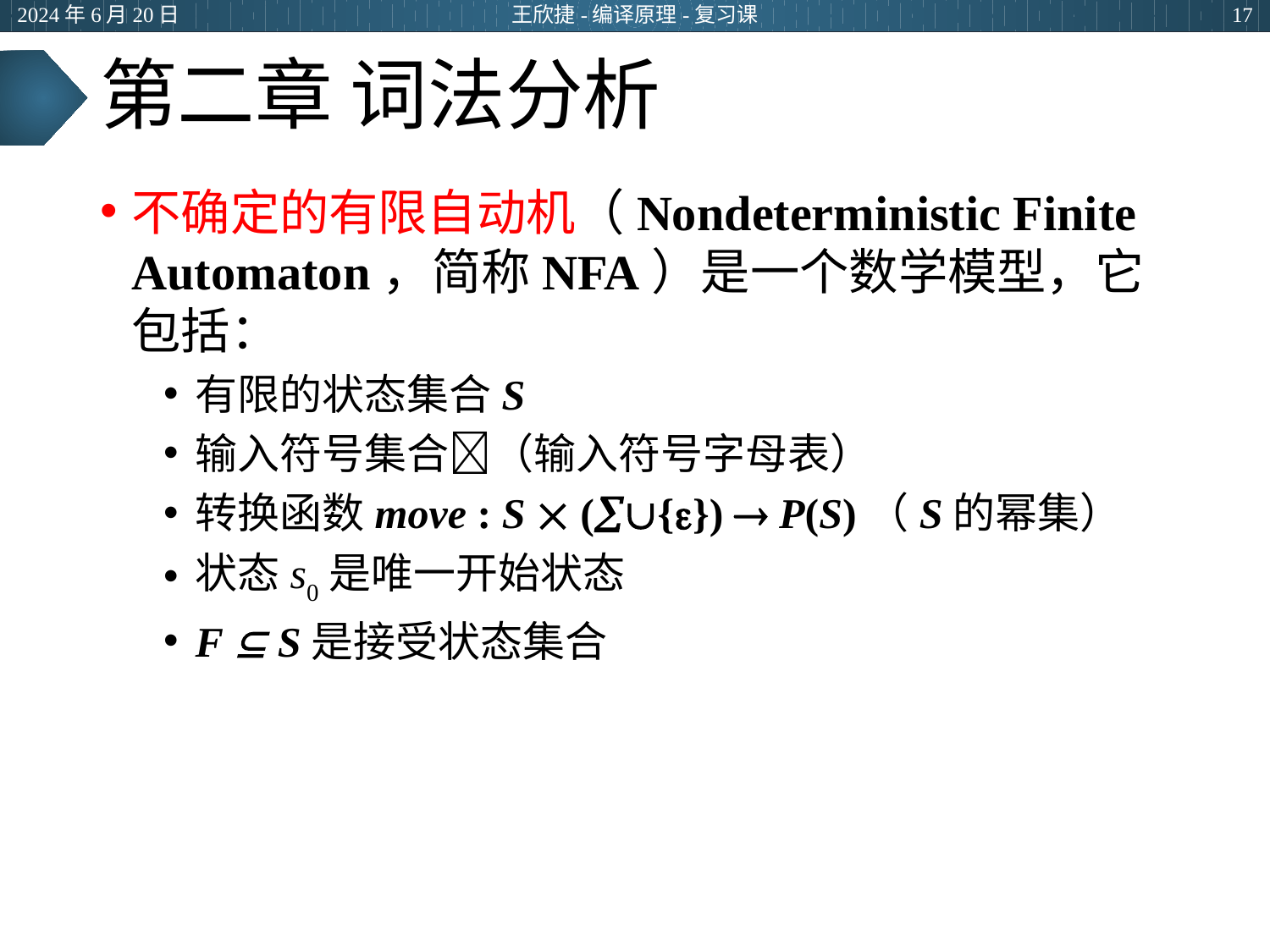

2024年6月20日
王欣捷-编译原理-复习课
17
# 第二章 词法分析
不确定的有限自动机（Nondeterministic Finite Automaton，简称NFA）是一个数学模型，它包括：
有限的状态集合S
输入符号集合∑（输入符号字母表）
转换函数move : S × (∑∪{ε}) → P(S)（S的幂集）
状态s0是唯一开始状态
F ⊆ S是接受状态集合